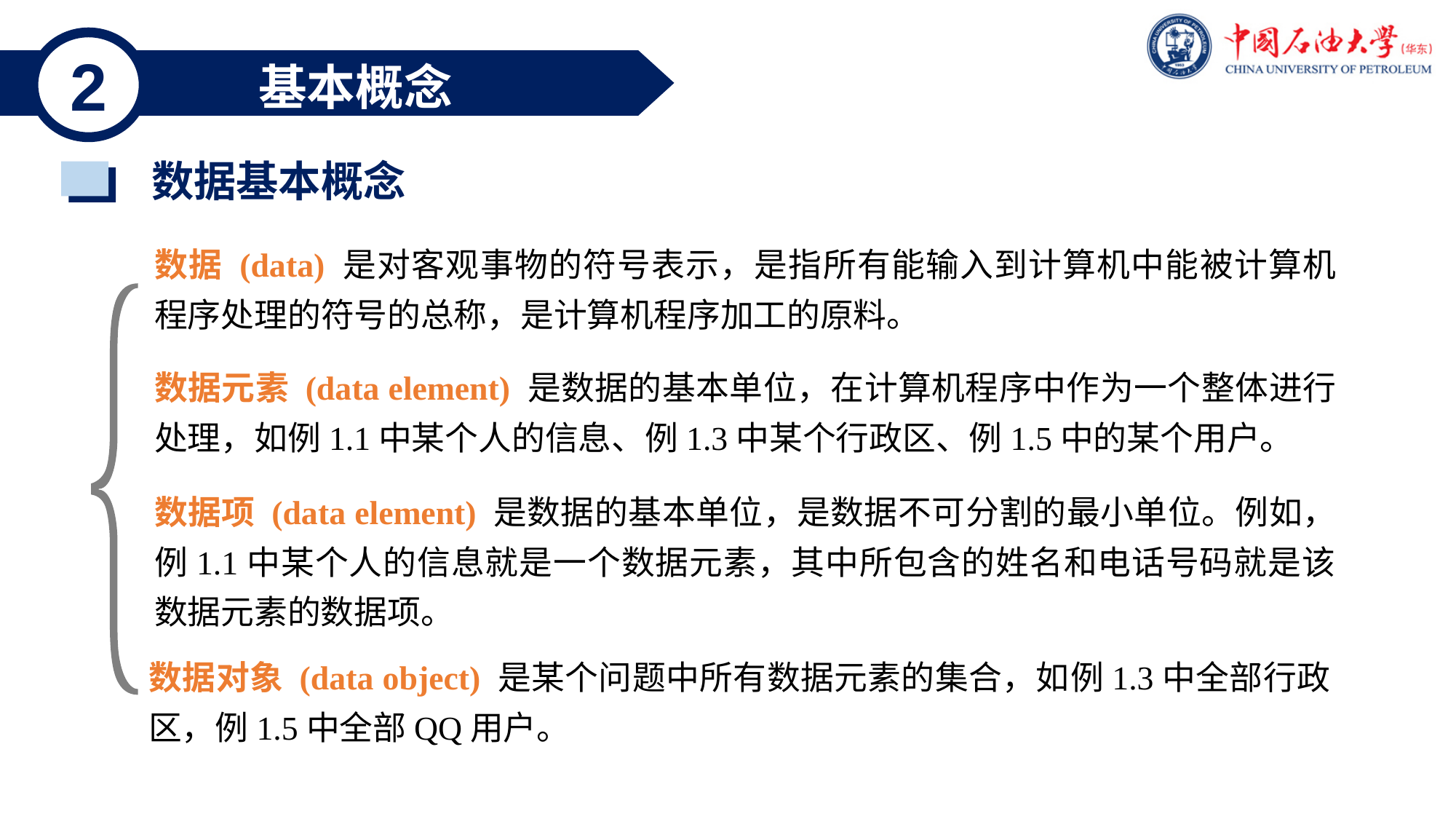

2
基本概念
数据基本概念

数据 (data) 是对客观事物的符号表示，是指所有能输入到计算机中能被计算机程序处理的符号的总称，是计算机程序加工的原料。
数据元素 (data element) 是数据的基本单位，在计算机程序中作为一个整体进行处理，如例1.1中某个人的信息、例1.3中某个行政区、例1.5中的某个用户。
数据对象 (data object) 是某个问题中所有数据元素的集合，如例1.3中全部行政区，例1.5中全部QQ用户。

数据项 (data element) 是数据的基本单位，是数据不可分割的最小单位。例如，例1.1中某个人的信息就是一个数据元素，其中所包含的姓名和电话号码就是该数据元素的数据项。